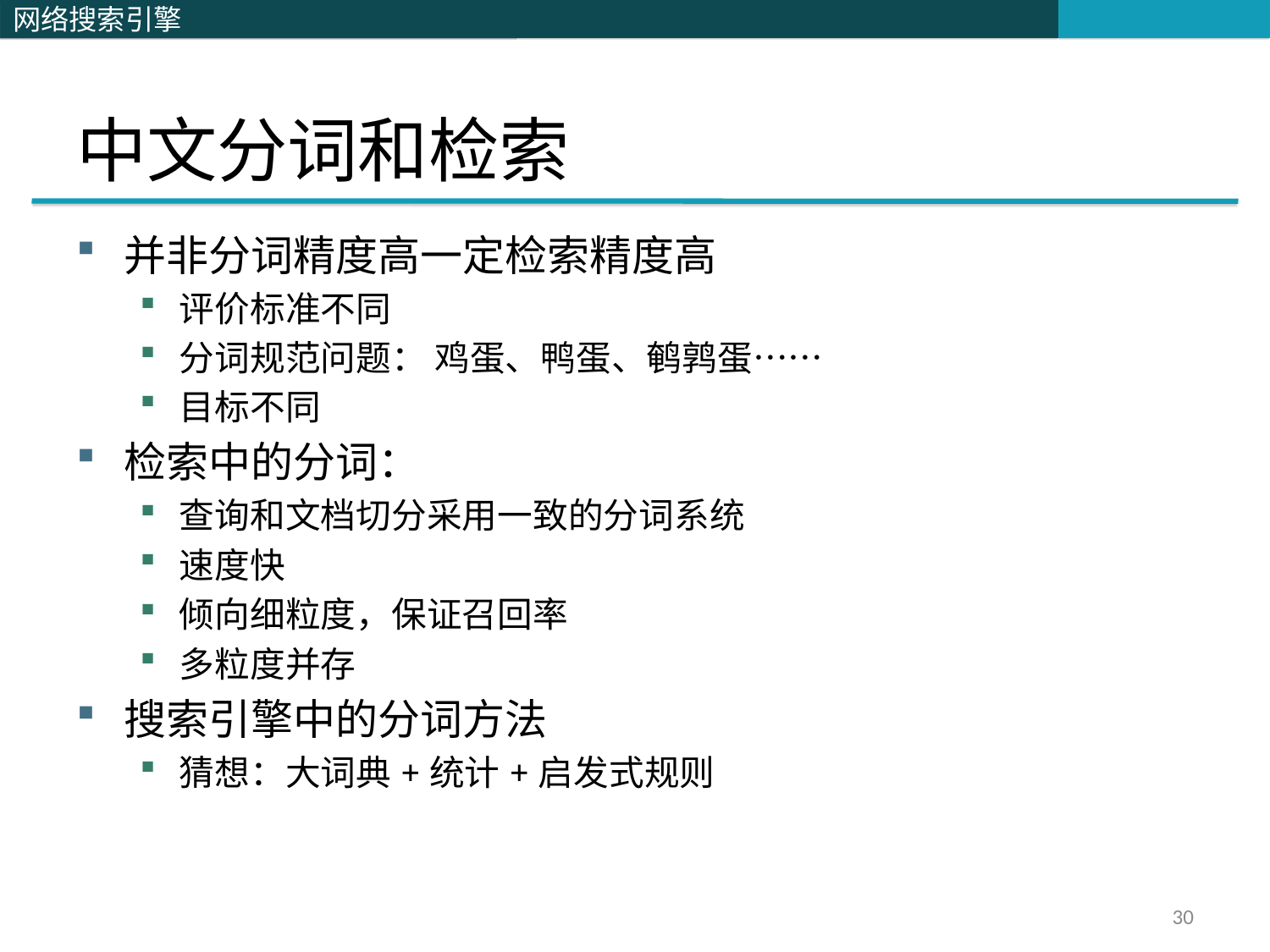

# 中文分词和检索
并非分词精度高一定检索精度高
评价标准不同
分词规范问题： 鸡蛋、鸭蛋、鹌鹑蛋……
目标不同
检索中的分词：
查询和文档切分采用一致的分词系统
速度快
倾向细粒度，保证召回率
多粒度并存
搜索引擎中的分词方法
猜想：大词典+统计+启发式规则
30